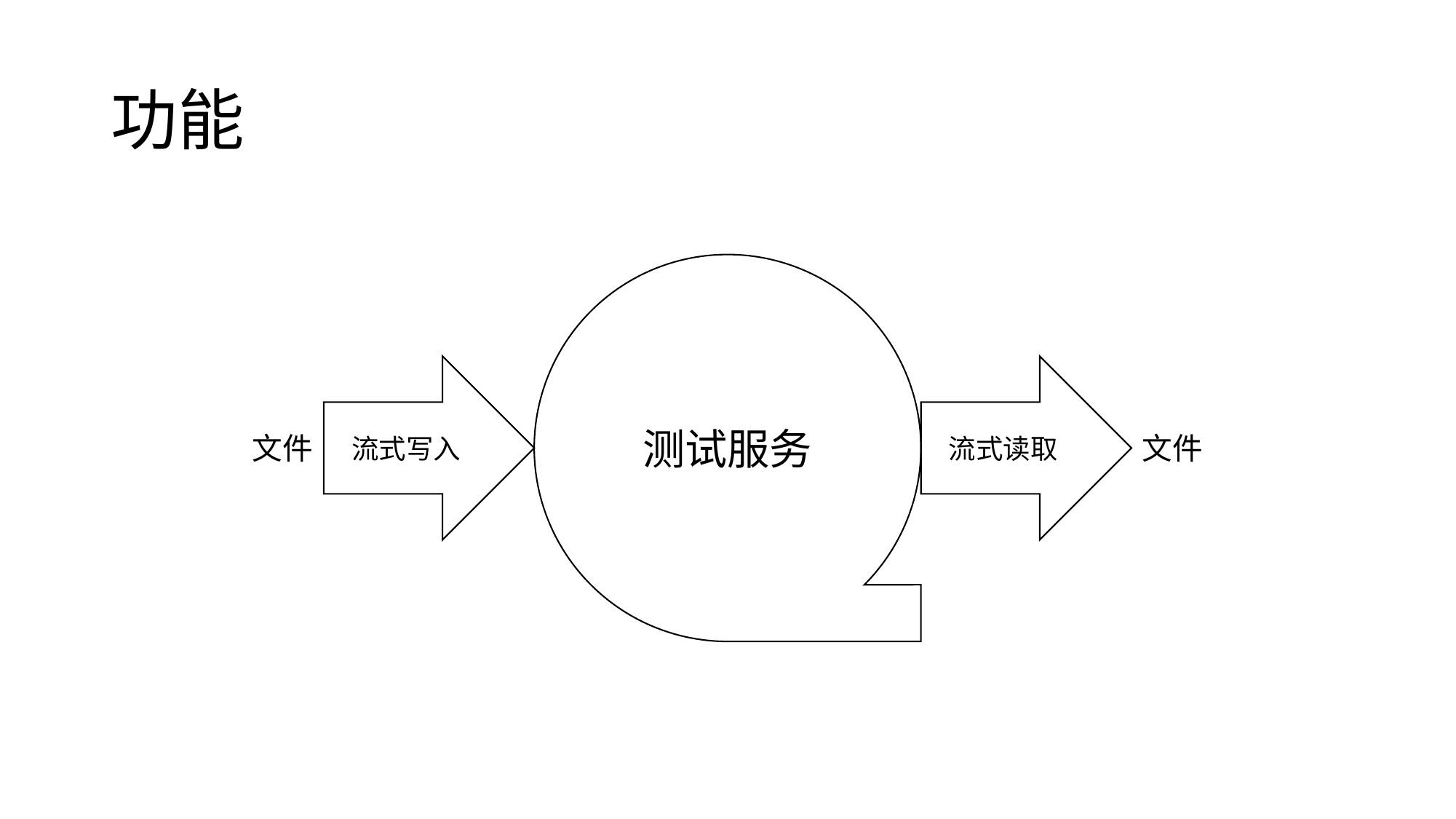

# 功能
测试服务
流式读取
流式写入
文件
文件